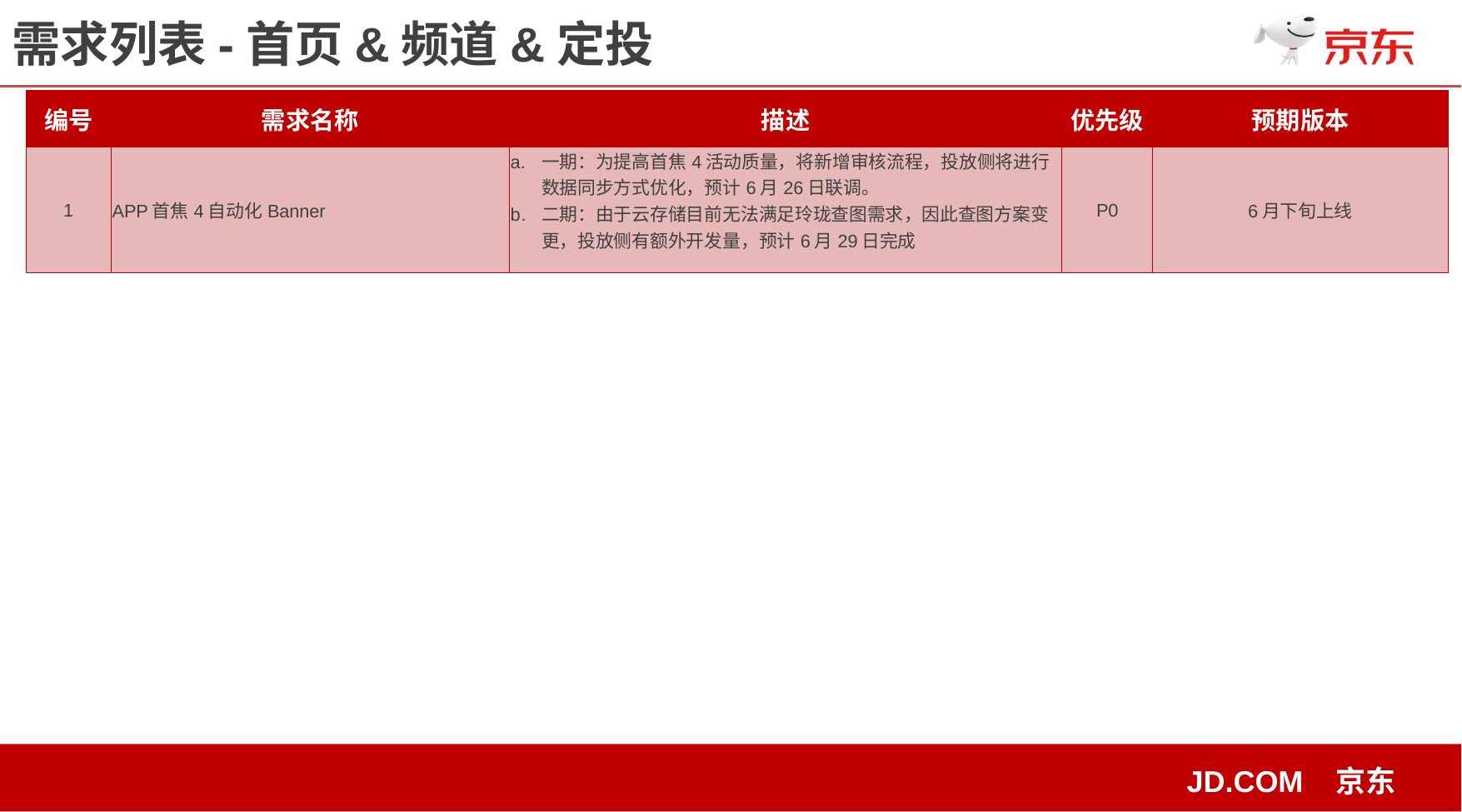

需求列表-首页&频道&定投
| 编号 | 需求名称 | 描述 | 优先级 | 预期版本 |
| --- | --- | --- | --- | --- |
| 1 | APP首焦4自动化Banner | 一期：为提高首焦4活动质量，将新增审核流程，投放侧将进行数据同步方式优化，预计6月26日联调。 二期：由于云存储目前无法满足玲珑查图需求，因此查图方案变更，投放侧有额外开发量，预计6月29日完成 | P0 | 6月下旬上线 |